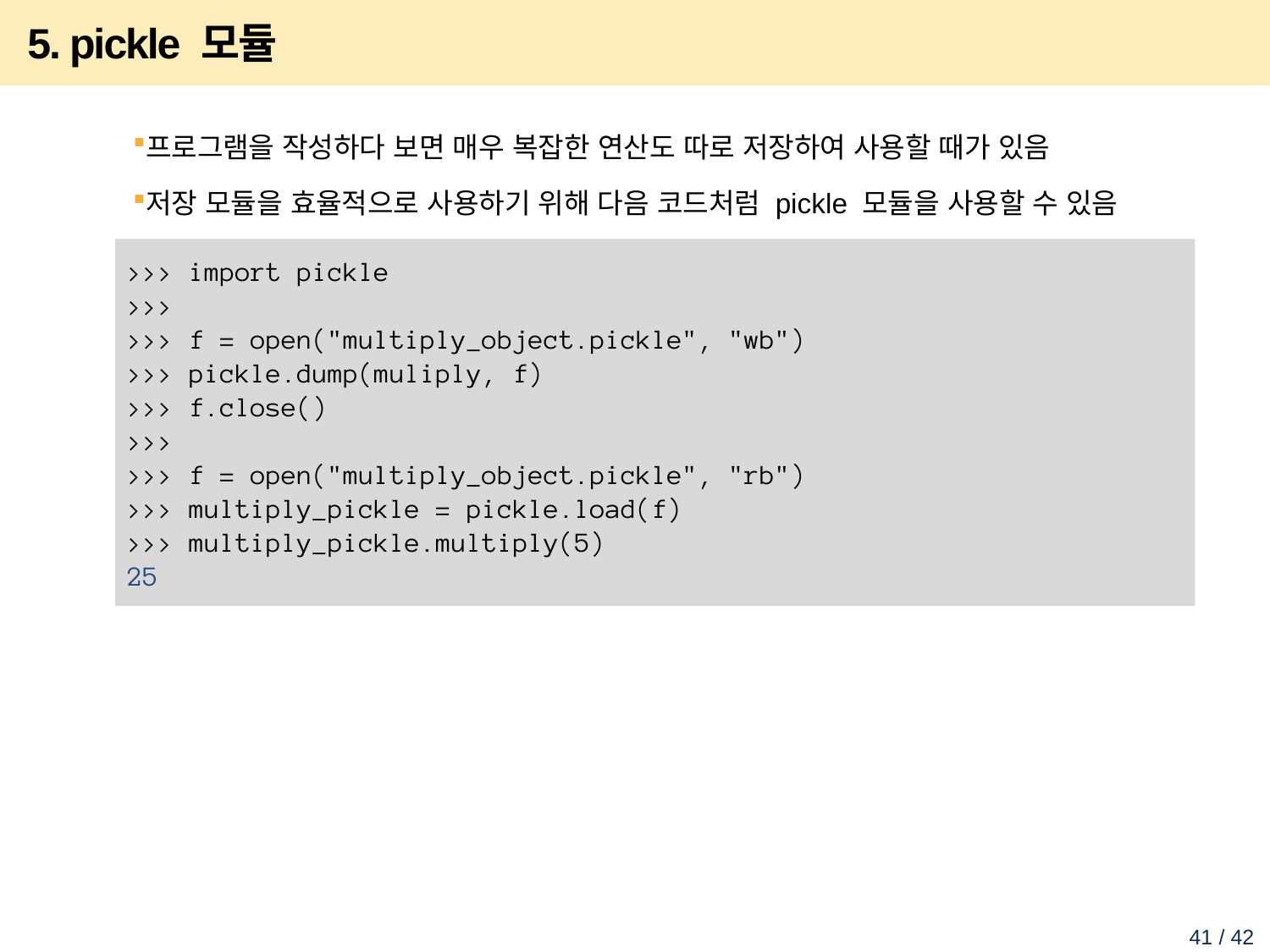

# 5. pickle 모듈
프로그램을 작성하다 보면 매우 복잡한 연산도 따로 저장하여 사용할 때가 있음
저장 모듈을 효율적으로 사용하기 위해 다음 코드처럼 pickle 모듈을 사용할 수 있음
>>> import pickle
>>>
>>> f = open("multiply_object.pickle", "wb")
>>> pickle.dump(muliply, f)
>>> f.close()
>>>
>>> f = open("multiply_object.pickle", "rb")
>>> multiply_pickle = pickle.load(f)
>>> multiply_pickle.multiply(5)
25